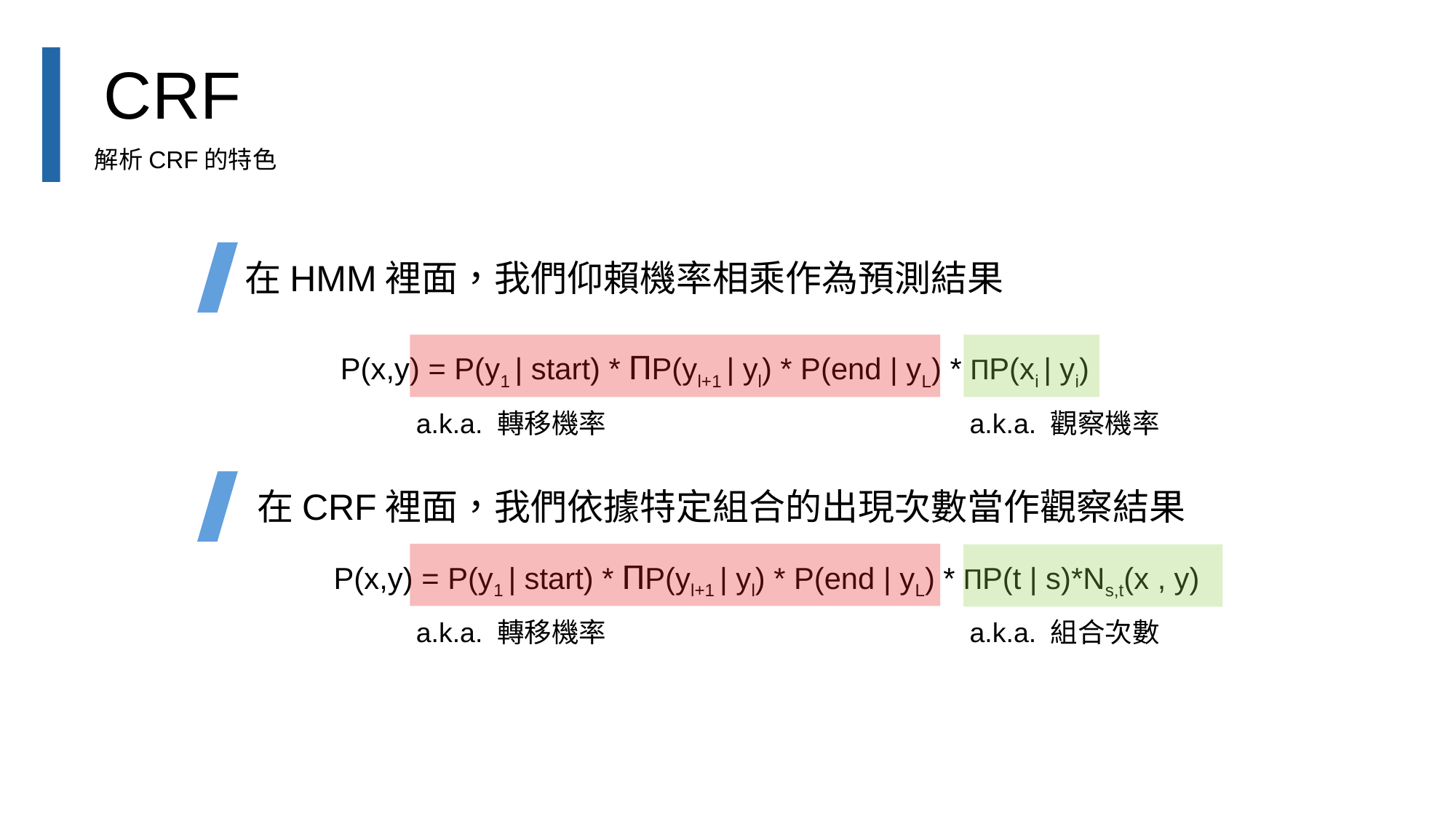

CRF
解析CRF的特色

在HMM裡面，我們仰賴機率相乘作為預測結果

P(x,y) = P(y1 | start) * ΠP(yl+1 | yl) * P(end | yL) * ΠP(xi | yi)
a.k.a. 轉移機率
a.k.a. 觀察機率

在CRF裡面，我們依據特定組合的出現次數當作觀察結果

P(x,y) = P(y1 | start) * ΠP(yl+1 | yl) * P(end | yL) * ΠP(t | s)*Ns,t(x , y)
a.k.a. 轉移機率
a.k.a. 組合次數